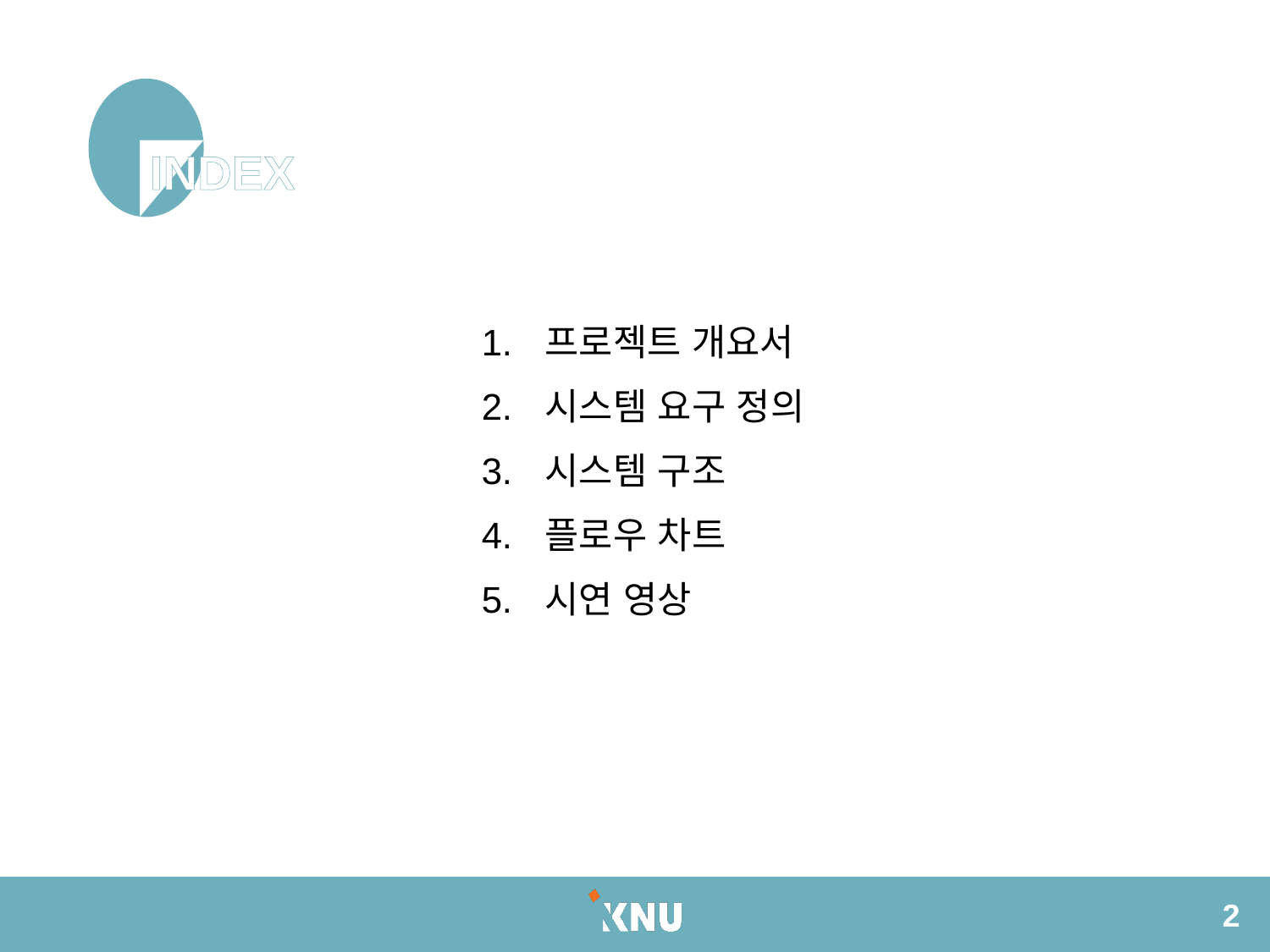

프로젝트 개요서
시스템 요구 정의
시스템 구조
플로우 차트
시연 영상
2